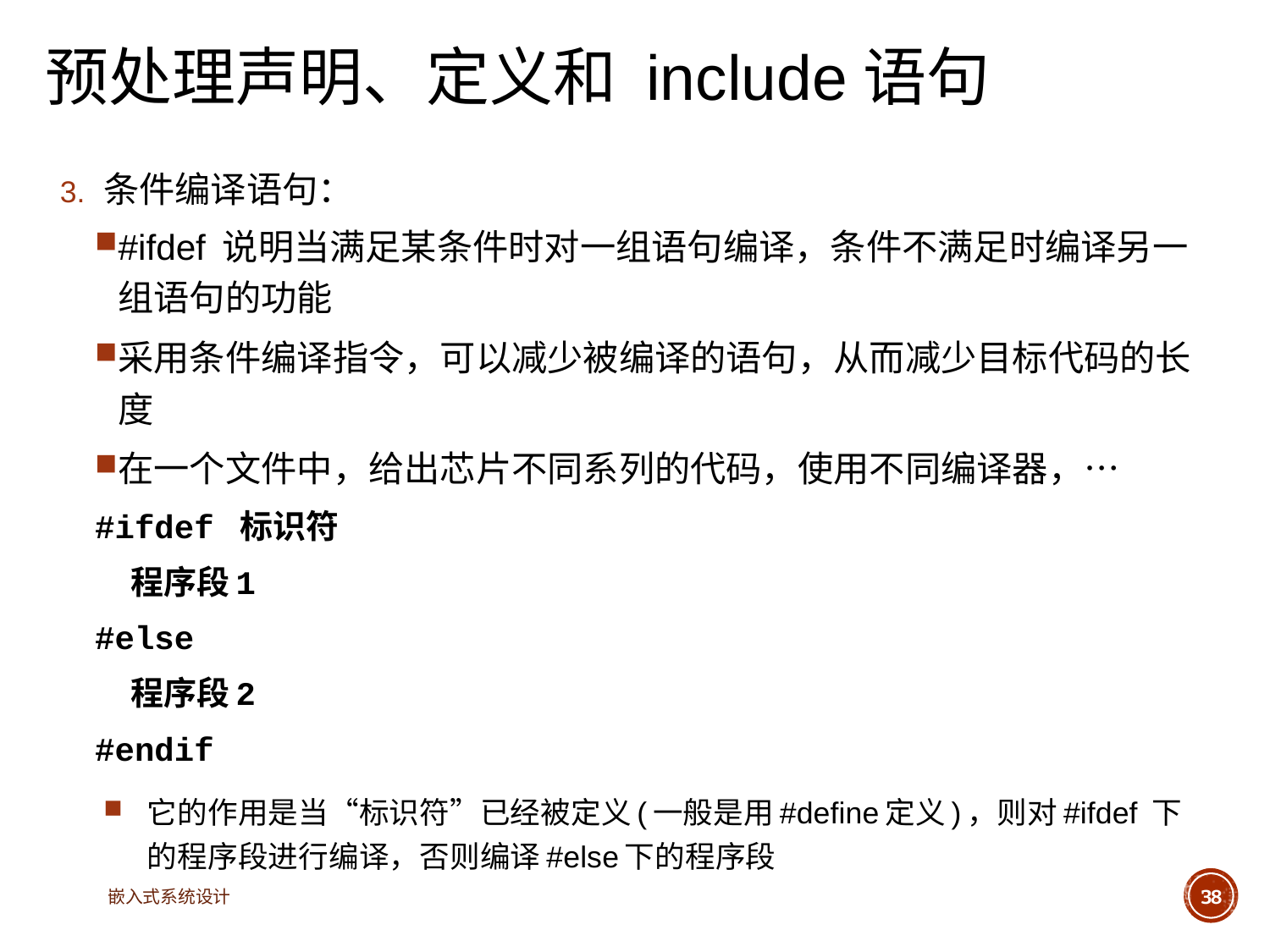

# 预处理声明、定义和 include语句
条件编译语句：
#ifdef 说明当满足某条件时对一组语句编译，条件不满足时编译另一组语句的功能
采用条件编译指令，可以减少被编译的语句，从而减少目标代码的长度
在一个文件中，给出芯片不同系列的代码，使用不同编译器，…
#ifdef 标识符
    程序段1
#else
    程序段2
#endif
它的作用是当“标识符”已经被定义(一般是用#define定义)，则对#ifdef 下的程序段进行编译，否则编译#else下的程序段
嵌入式系统设计
38